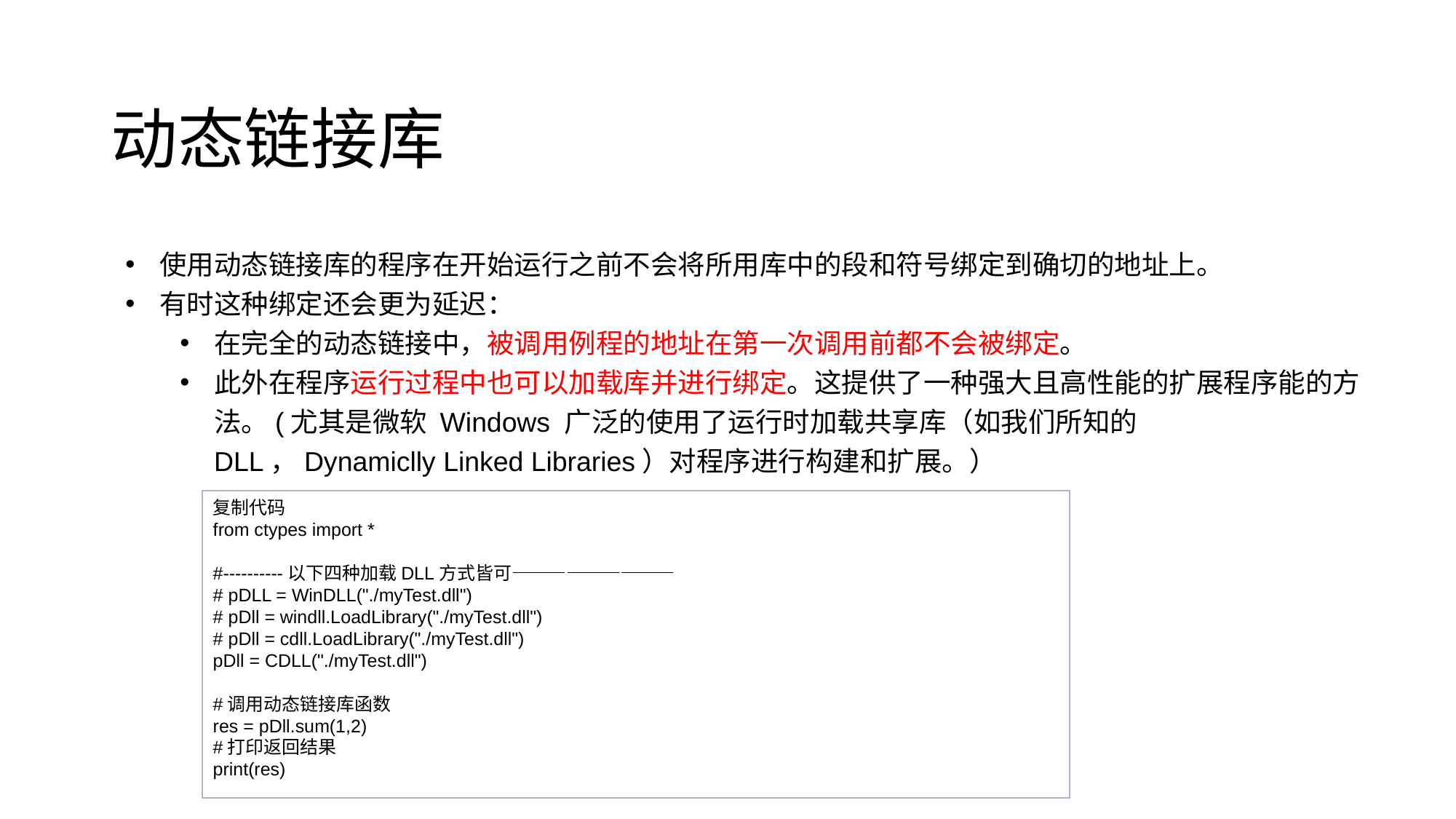

# 动态链接库
使用动态链接库的程序在开始运行之前不会将所用库中的段和符号绑定到确切的地址上。
有时这种绑定还会更为延迟：
在完全的动态链接中，被调用例程的地址在第一次调用前都不会被绑定。
此外在程序运行过程中也可以加载库并进行绑定。这提供了一种强大且高性能的扩展程序能的方法。(尤其是微软 Windows 广泛的使用了运行时加载共享库（如我们所知的 DLL，Dynamiclly Linked Libraries）对程序进行构建和扩展。）

复制代码
from ctypes import *

#----------以下四种加载DLL方式皆可—————————
# pDLL = WinDLL("./myTest.dll")
# pDll = windll.LoadLibrary("./myTest.dll")
# pDll = cdll.LoadLibrary("./myTest.dll")
pDll = CDLL("./myTest.dll")

#调用动态链接库函数
res = pDll.sum(1,2)
#打印返回结果
print(res)